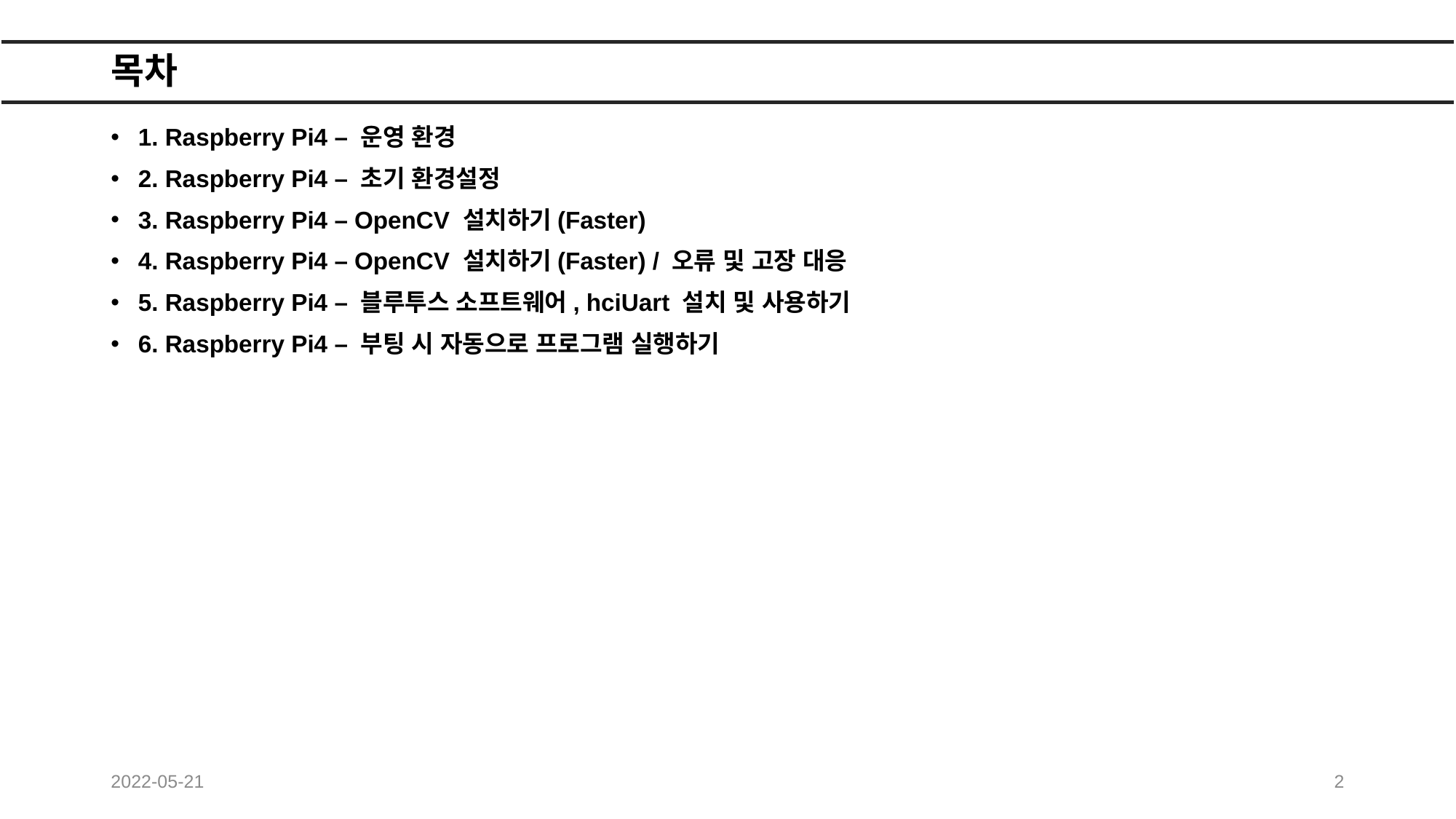

# 목차
1. Raspberry Pi4 – 운영 환경
2. Raspberry Pi4 – 초기 환경설정
3. Raspberry Pi4 – OpenCV 설치하기(Faster)
4. Raspberry Pi4 – OpenCV 설치하기(Faster) / 오류 및 고장 대응
5. Raspberry Pi4 – 블루투스 소프트웨어, hciUart 설치 및 사용하기
6. Raspberry Pi4 – 부팅 시 자동으로 프로그램 실행하기
2022-05-21
2